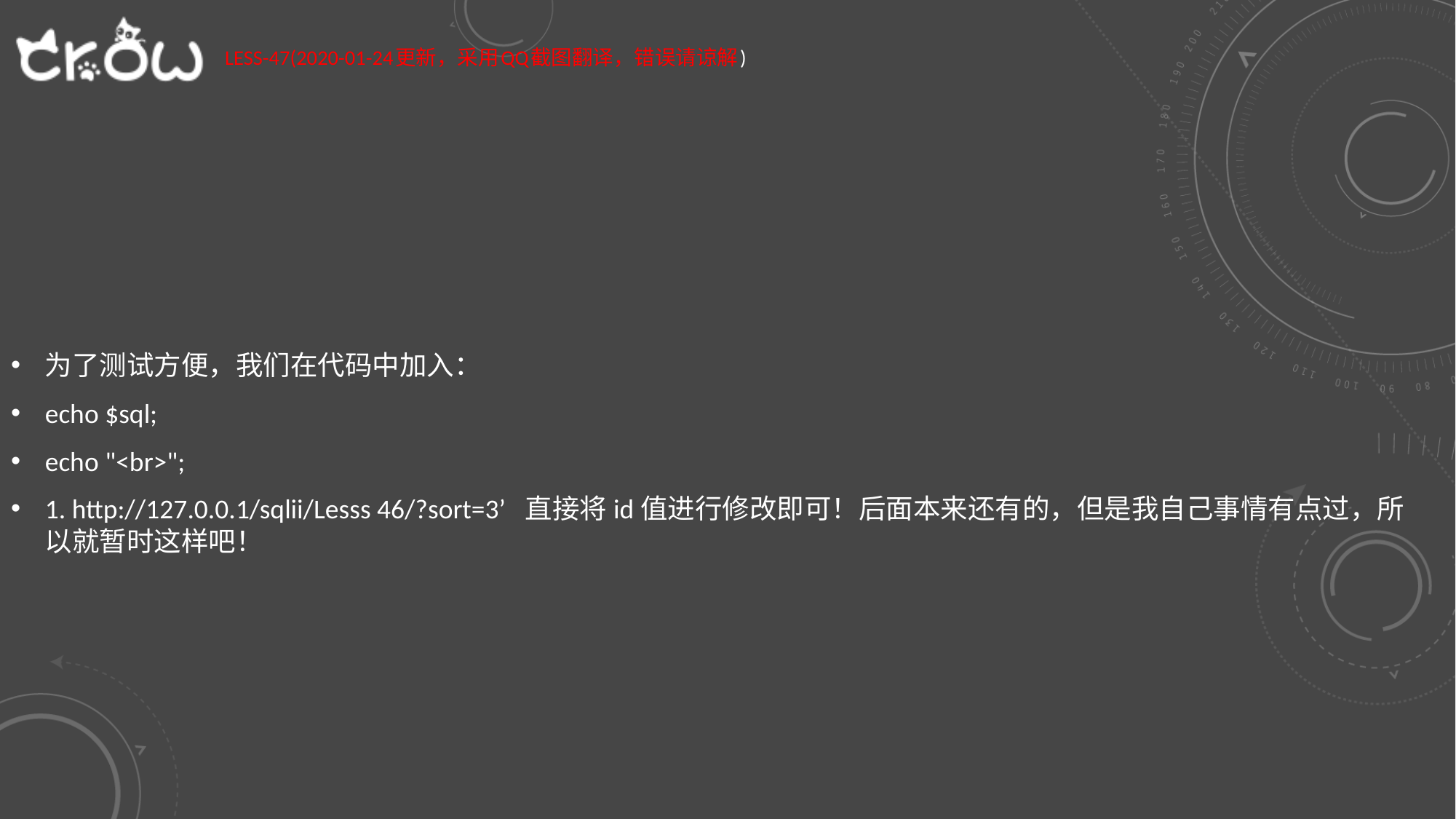

# Less-47(2020-01-24更新，采用qq截图翻译，错误请谅解)
为了测试方便，我们在代码中加入：
echo $sql;
echo "<br>";
1. http://127.0.0.1/sqlii/Lesss 46/?sort=3’  直接将id值进行修改即可！后面本来还有的，但是我自己事情有点过，所以就暂时这样吧！